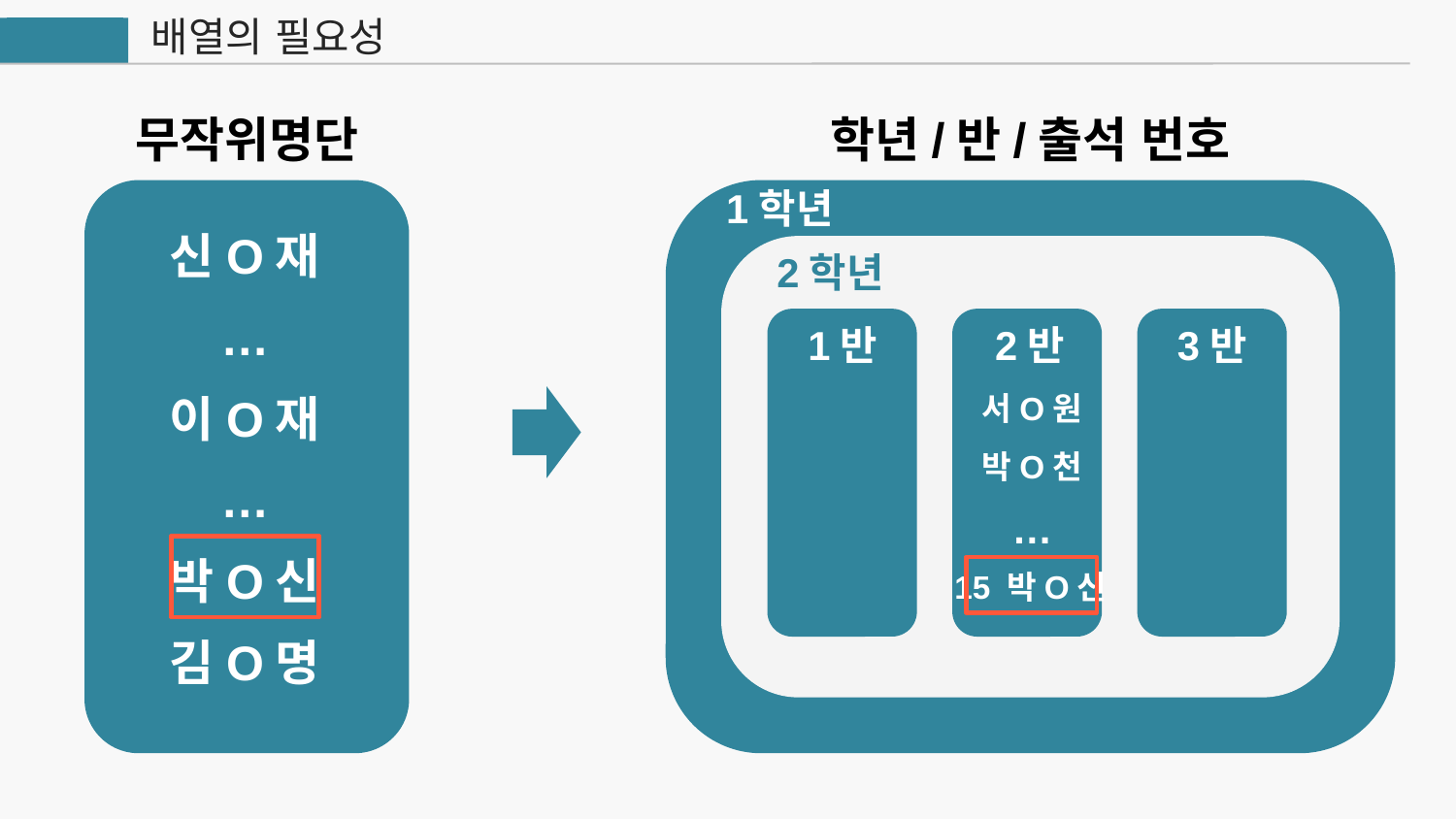

배열의 필요성

자바
무작위명단
학년/반/출석 번호
1학년

신O재

2학년
…

1반
2반
3반
이O재
서O원

박O천
…
…

박O신

15 박O신
김O명